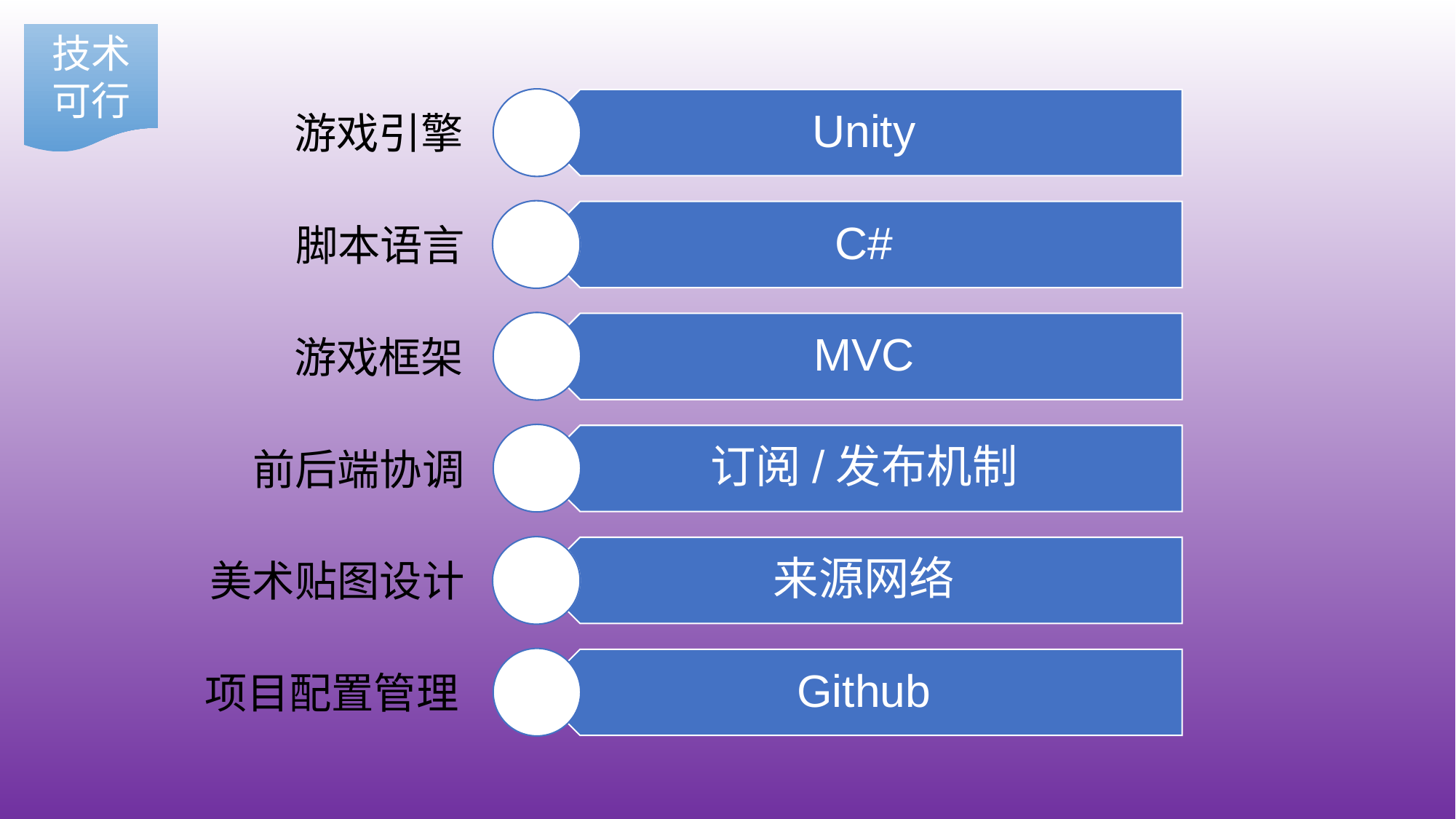

技术可行

Unity
C#
MVC
订阅/发布机制
来源网络
Github
游戏引擎

脚本语言

游戏框架

前后端协调

美术贴图设计

项目配置管理